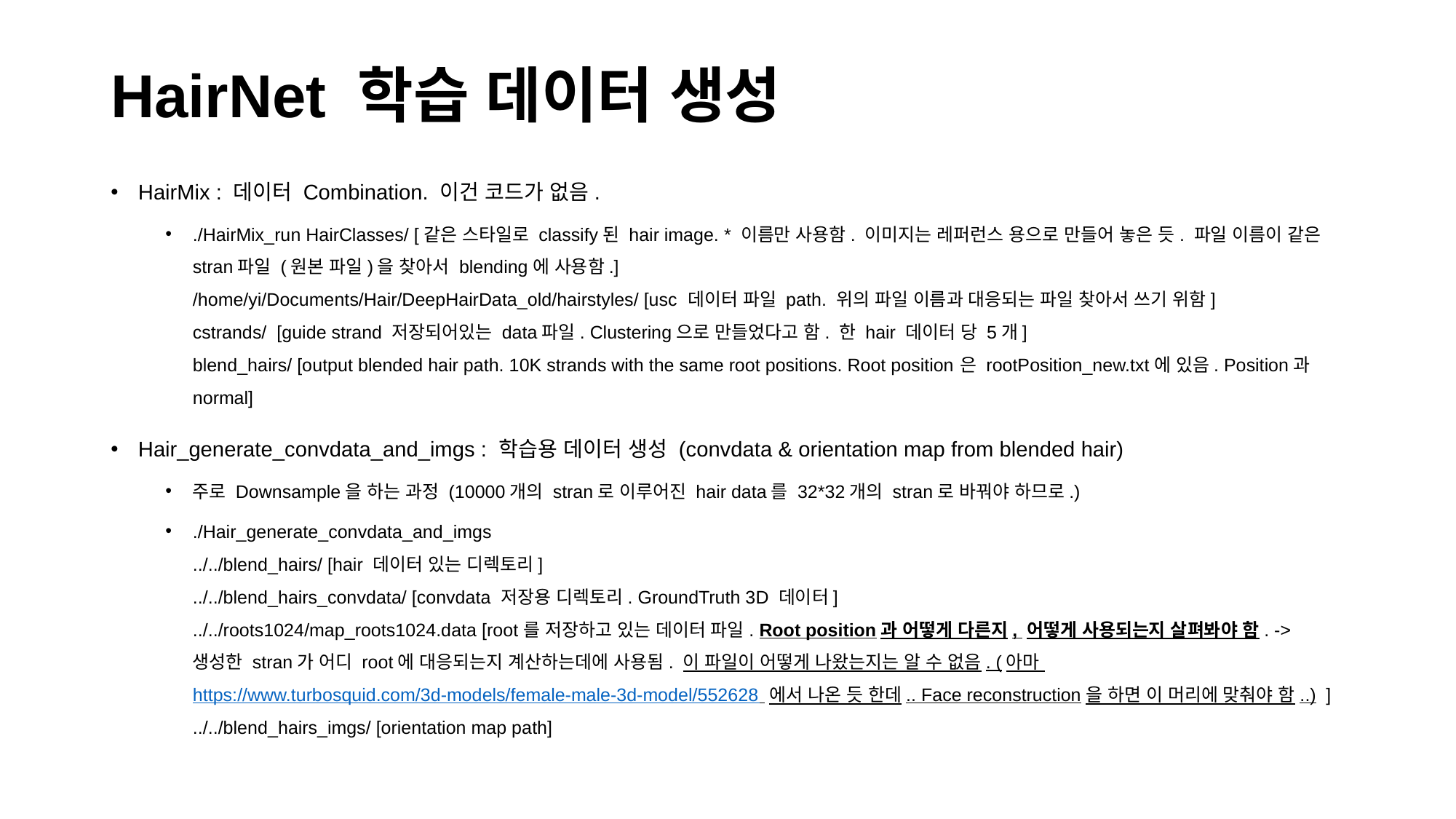

# HairNet 학습 데이터 생성
HairMix : 데이터 Combination. 이건 코드가 없음.
./HairMix_run HairClasses/ [같은 스타일로 classify된 hair image. * 이름만 사용함. 이미지는 레퍼런스 용으로 만들어 놓은 듯. 파일 이름이 같은 stran파일 (원본 파일)을 찾아서 blending에 사용함.]
/home/yi/Documents/Hair/DeepHairData_old/hairstyles/ [usc 데이터 파일 path. 위의 파일 이름과 대응되는 파일 찾아서 쓰기 위함]
cstrands/  [guide strand 저장되어있는 data파일. Clustering으로 만들었다고 함. 한 hair 데이터 당 5개]
blend_hairs/ [output blended hair path. 10K strands with the same root positions. Root position은 rootPosition_new.txt에 있음. Position과 normal]
Hair_generate_convdata_and_imgs : 학습용 데이터 생성 (convdata & orientation map from blended hair)
주로 Downsample을 하는 과정 (10000개의 stran로 이루어진 hair data를 32*32개의 stran로 바꿔야 하므로.)
./Hair_generate_convdata_and_imgs
../../blend_hairs/ [hair 데이터 있는 디렉토리]
../../blend_hairs_convdata/ [convdata 저장용 디렉토리. GroundTruth 3D 데이터]
../../roots1024/map_roots1024.data [root를 저장하고 있는 데이터 파일. Root position과 어떻게 다른지, 어떻게 사용되는지 살펴봐야 함. -> 생성한 stran가 어디 root에 대응되는지 계산하는데에 사용됨. 이 파일이 어떻게 나왔는지는 알 수 없음. (아마 https://www.turbosquid.com/3d-models/female-male-3d-model/552628 에서 나온 듯 한데.. Face reconstruction을 하면 이 머리에 맞춰야 함..)  ]
../../blend_hairs_imgs/ [orientation map path]